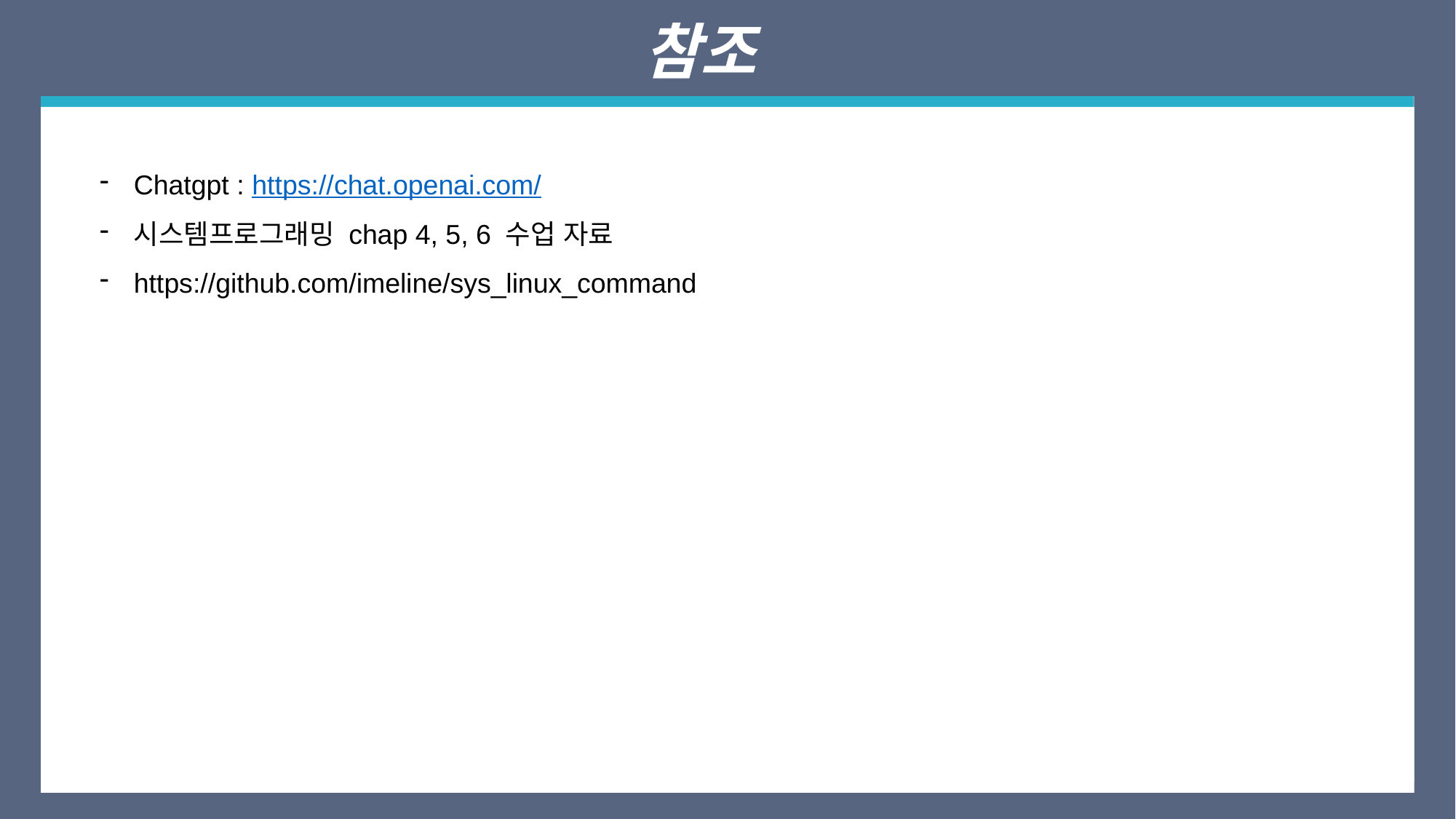

참조

Chatgpt : https://chat.openai.com/
시스템프로그래밍 chap 4, 5, 6 수업 자료
https://github.com/imeline/sys_linux_command